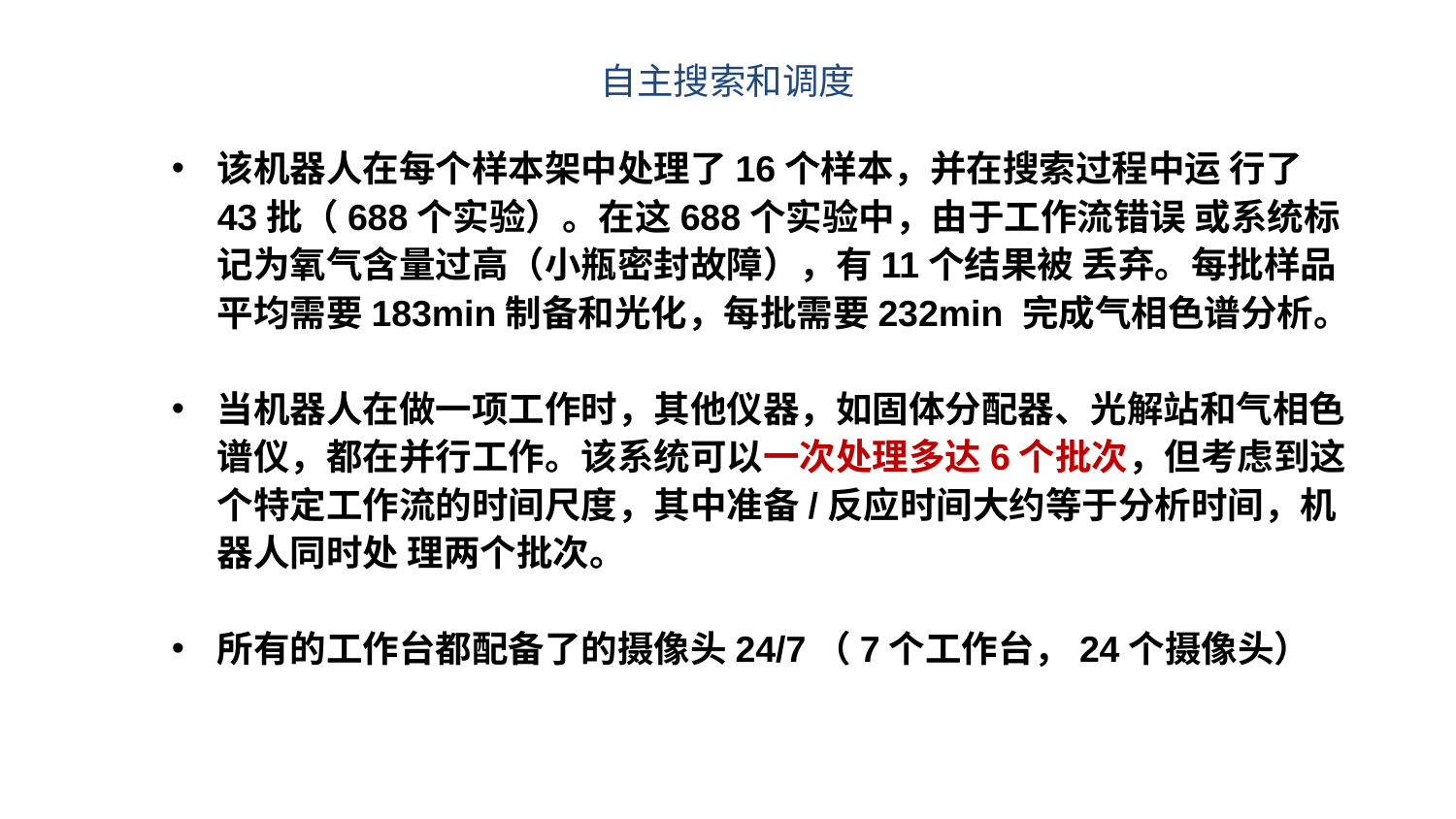

自主搜索和调度
该机器人在每个样本架中处理了16个样本，并在搜索过程中运 行了43批（688个实验）。在这688个实验中，由于工作流错误 或系统标记为氧气含量过高（小瓶密封故障），有11个结果被 丢弃。每批样品平均需要183min制备和光化，每批需要232min 完成气相色谱分析。

当机器人在做一项工作时，其他仪器，如固体分配器、光解站和气相色谱仪，都在并行工作。该系统可以一次处理多达6个批次，但考虑到这个特定工作流的时间尺度，其中准备/反应时间大约等于分析时间，机器人同时处 理两个批次。

所有的工作台都配备了的摄像头24/7（7个工作台，24个摄像头）